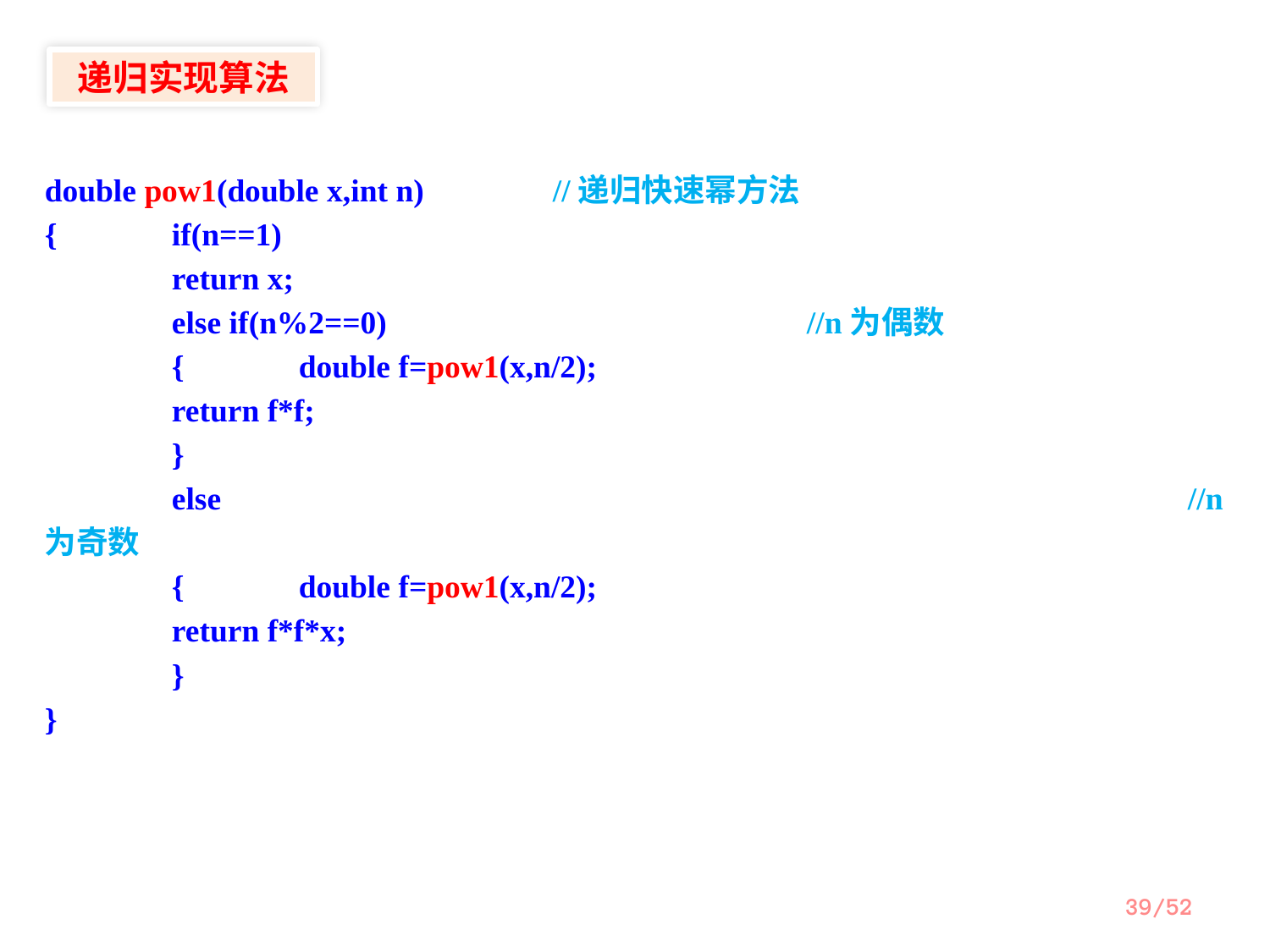

递归实现算法
double pow1(double x,int n)		//递归快速幂方法
{    	if(n==1)
          	return x;
     	else if(n%2==0) 				//n为偶数
     	{	double f=pow1(x,n/2);
           	return f*f;
     	}
     	else								//n为奇数
     	{    	double f=pow1(x,n/2);
          	return f*f*x;
     	}
}
39/52